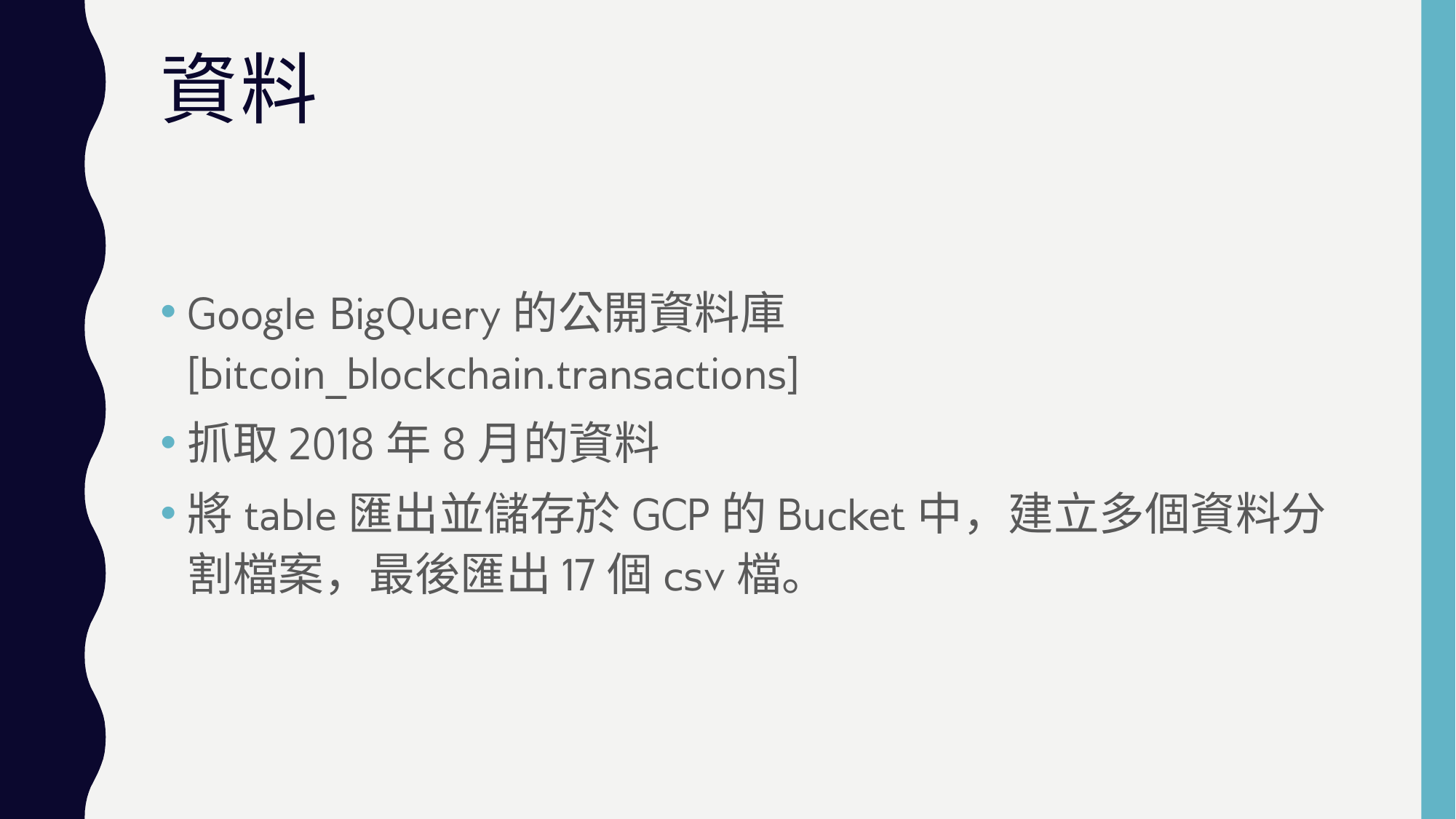

# 資料
Google BigQuery的公開資料庫[bitcoin_blockchain.transactions]
抓取2018年8月的資料
將table匯出並儲存於GCP的Bucket中，建立多個資料分割檔案，最後匯出17個csv檔。